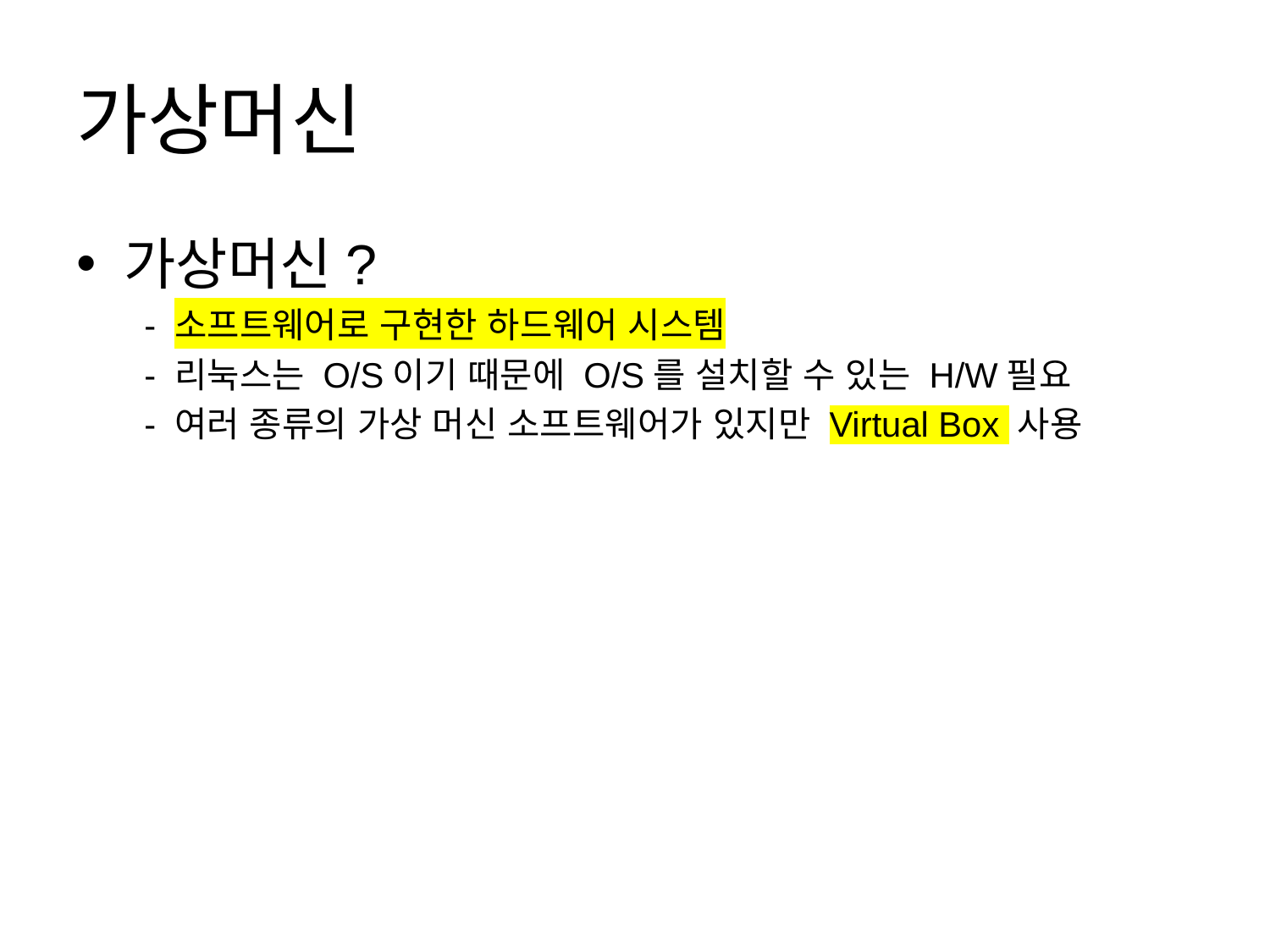

# 가상머신
가상머신?
       - 소프트웨어로 구현한 하드웨어 시스템
       - 리눅스는 O/S이기 때문에 O/S를 설치할 수 있는 H/W필요
       - 여러 종류의 가상 머신 소프트웨어가 있지만 Virtual Box 사용